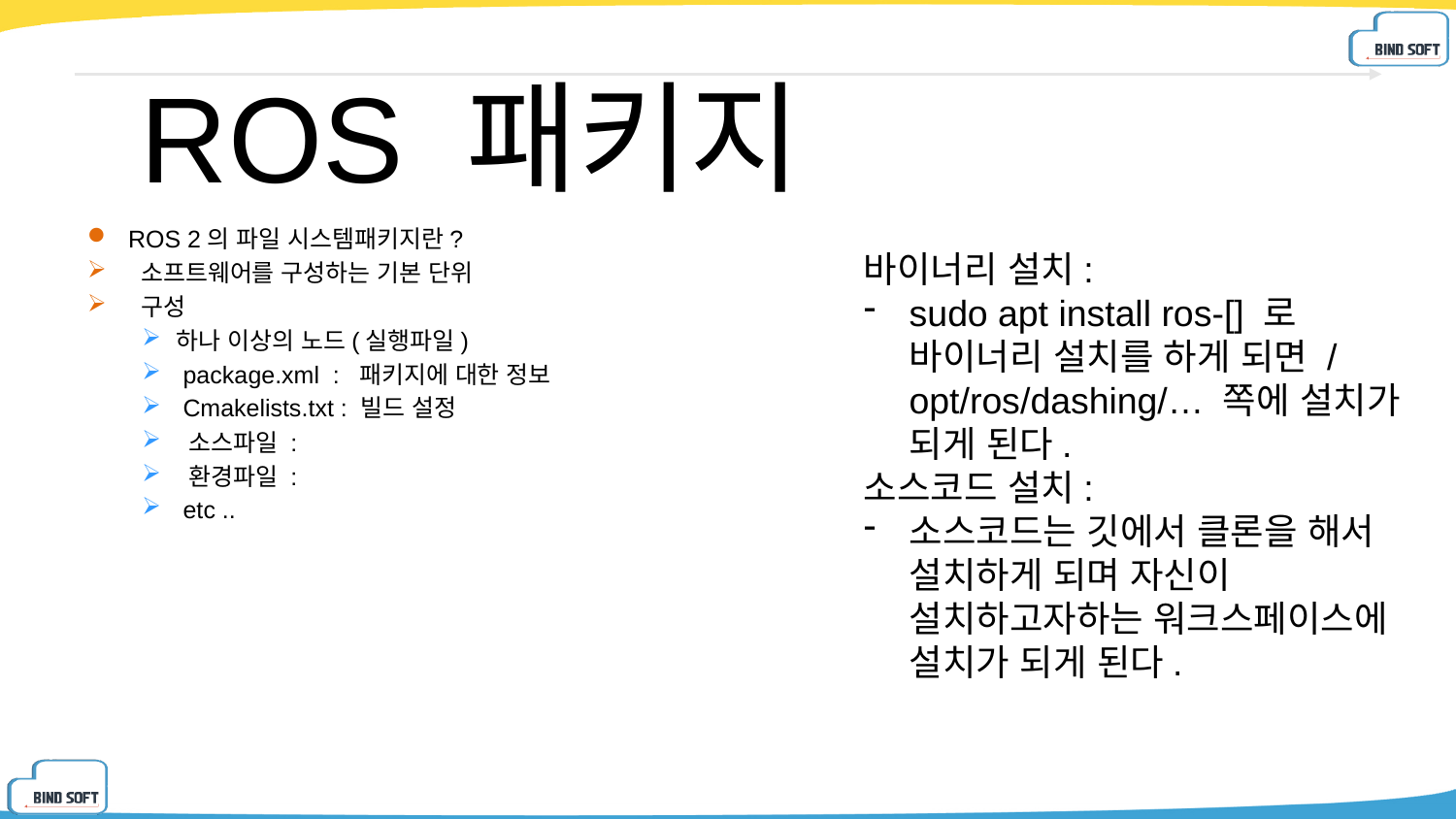

ROS 패키지
ROS 2의 파일 시스템패키지란?
 소프트웨어를 구성하는 기본 단위
 구성
하나 이상의 노드(실행파일)
 package.xml  :  패키지에 대한 정보
 Cmakelists.txt : 빌드 설정
 소스파일 :
 환경파일 :
 etc ..

바이너리 설치:
sudo apt install ros-[] 로 바이너리 설치를 하게 되면 /opt/ros/dashing/… 쪽에 설치가 되게 된다.
소스코드 설치:
소스코드는 깃에서 클론을 해서 설치하게 되며 자신이 설치하고자하는 워크스페이스에 설치가 되게 된다.